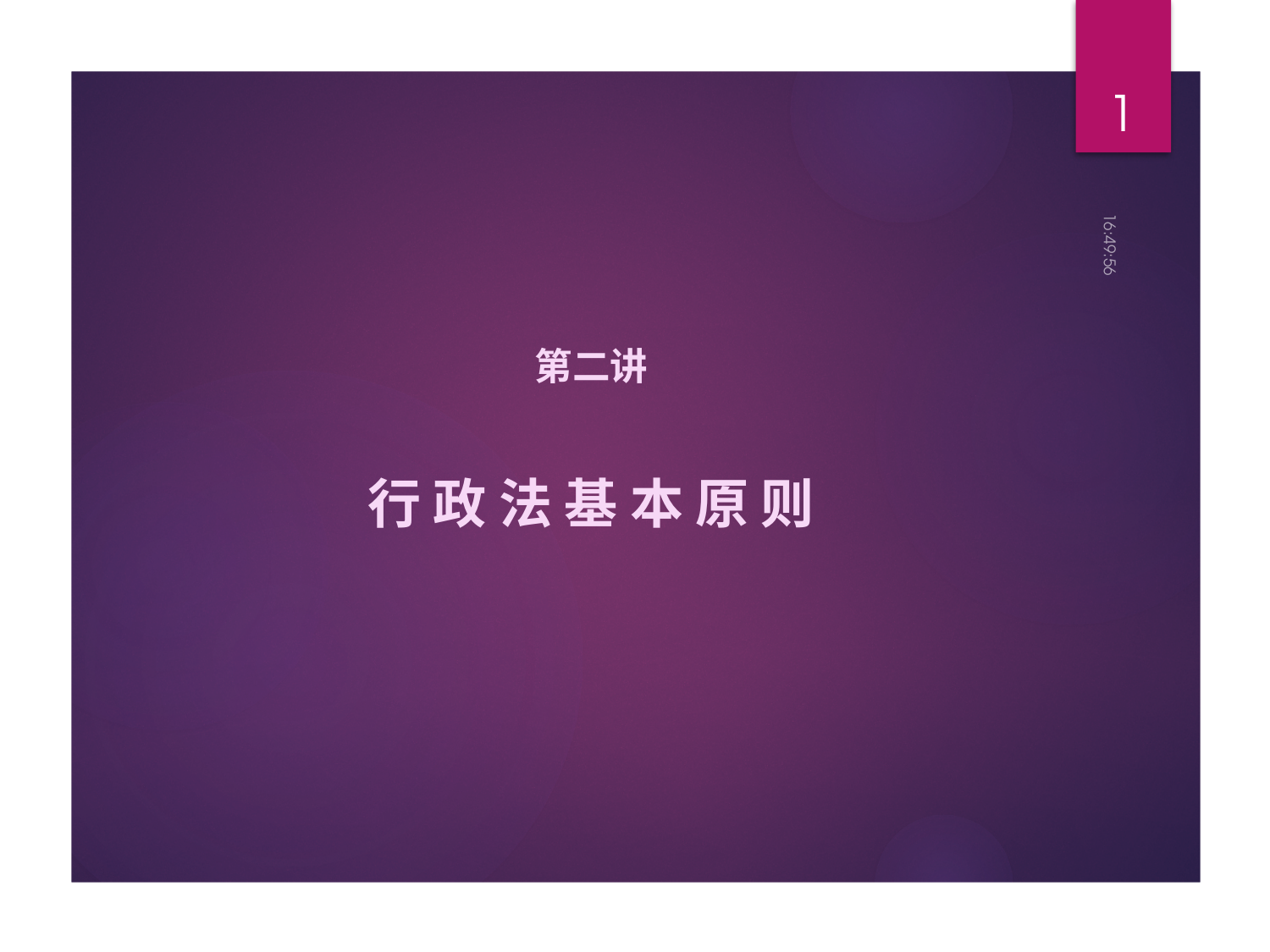

1
16:49:56
# 第二讲 行 政 法 基 本 原 则